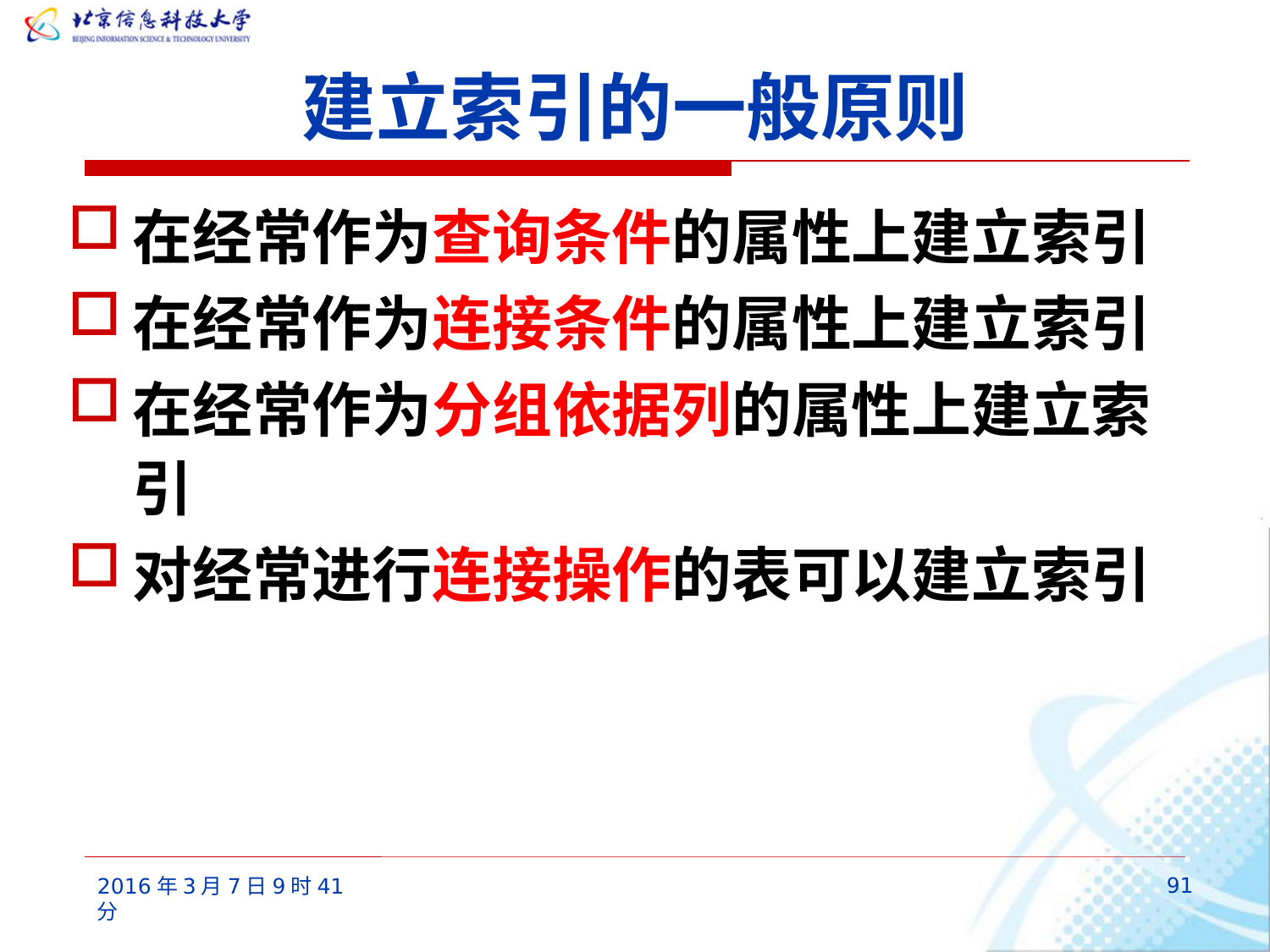

# 建立索引的一般原则
在经常作为查询条件的属性上建立索引
在经常作为连接条件的属性上建立索引
在经常作为分组依据列的属性上建立索引
对经常进行连接操作的表可以建立索引
2016年3月7日9时41分